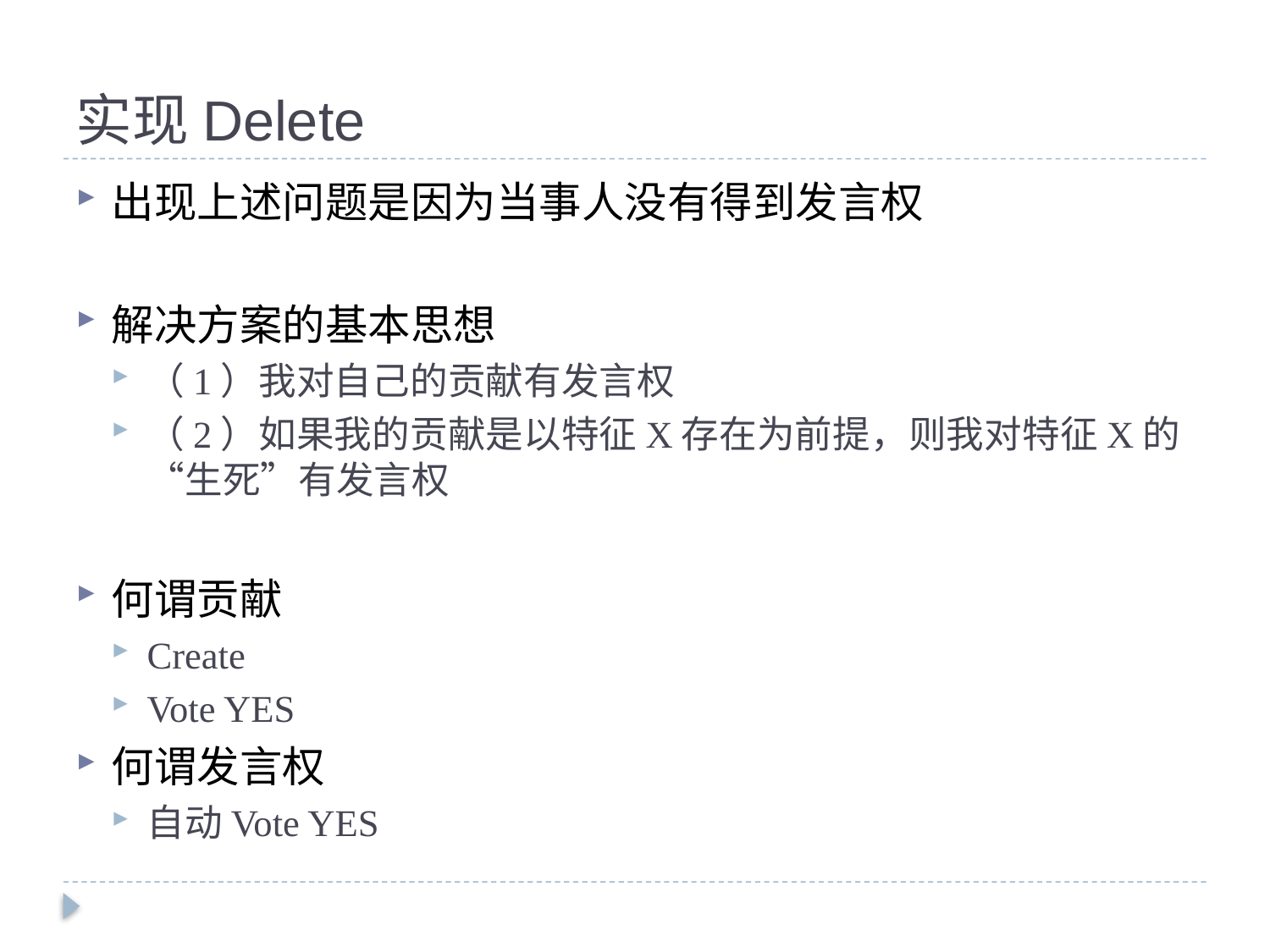

# 实现Delete
出现上述问题是因为当事人没有得到发言权

解决方案的基本思想
（1）我对自己的贡献有发言权
（2）如果我的贡献是以特征X存在为前提，则我对特征X的“生死”有发言权

何谓贡献
Create
Vote YES
何谓发言权
自动Vote YES